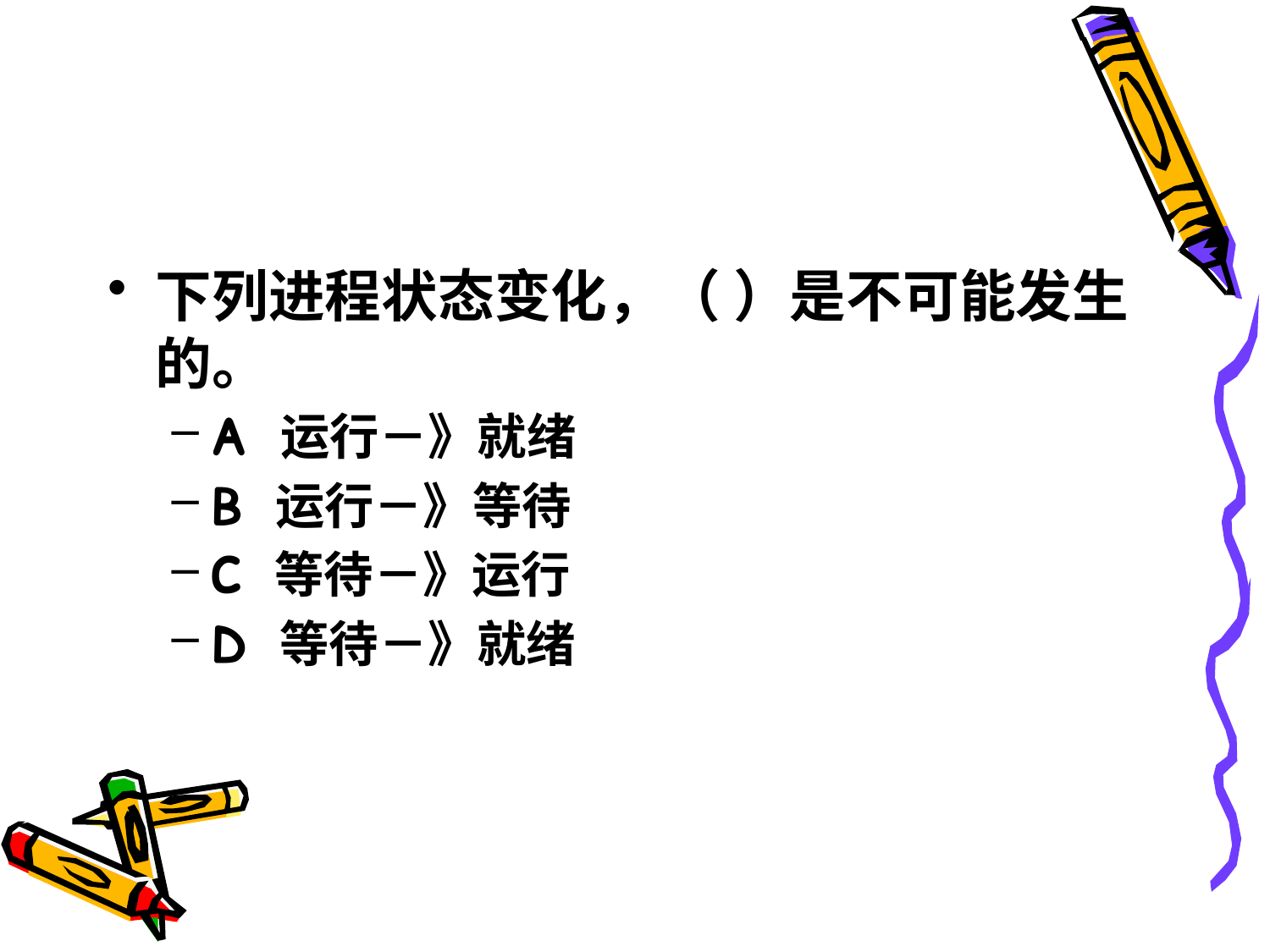

#
下列进程状态变化，（ ）是不可能发生的。
A 运行－》就绪
B 运行－》等待
C 等待－》运行
D 等待－》就绪